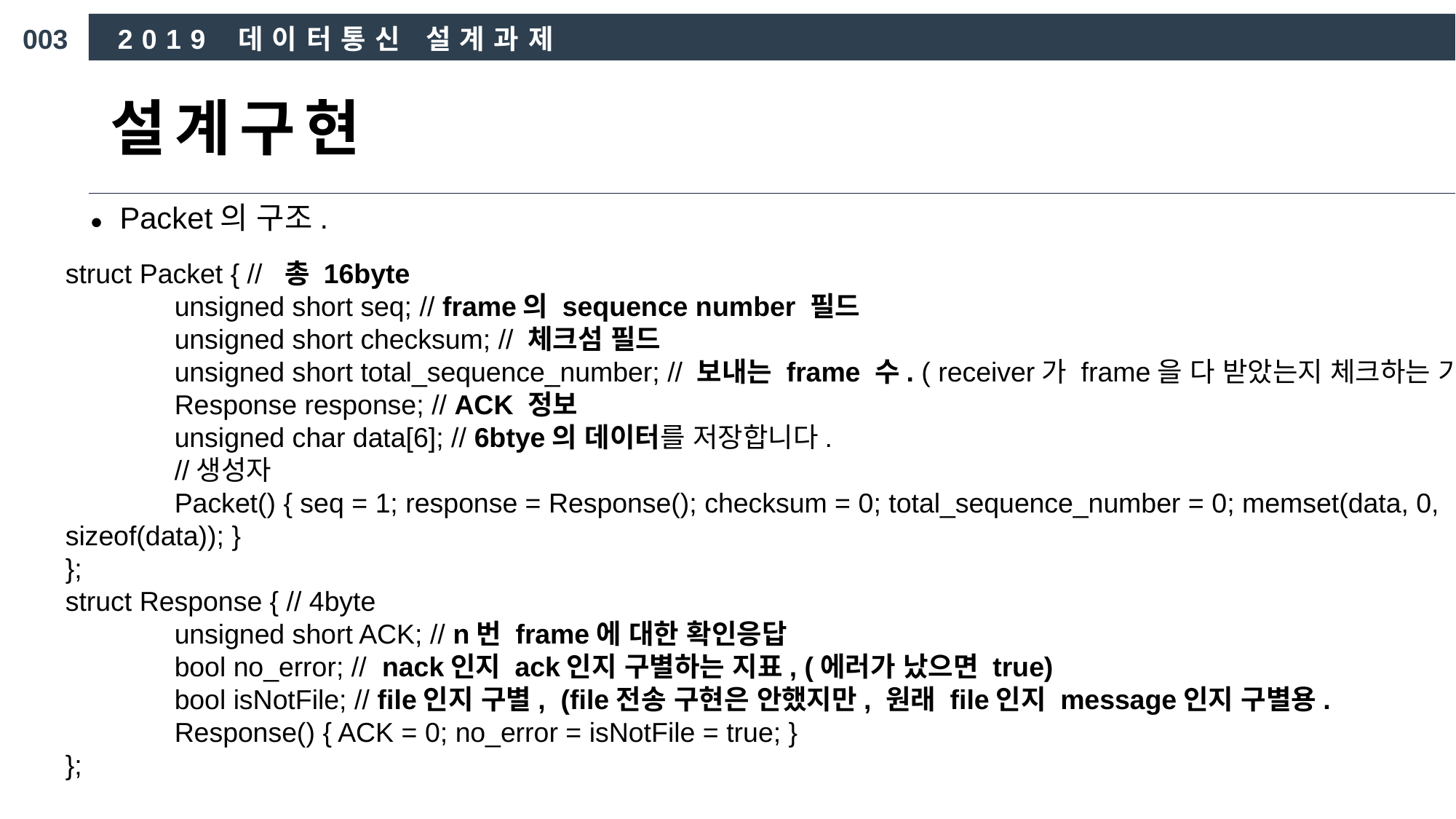

003
2019 데이터통신 설계과제
설계구현
●  Packet의 구조.
struct Packet { //  총 16byte
	unsigned short seq; // frame의 sequence number 필드
	unsigned short checksum; // 체크섬 필드
	unsigned short total_sequence_number; // 보내는 frame 수. ( receiver가 frame을 다 받았는지 체크하는 기준 )
	Response response; // ACK 정보
	unsigned char data[6]; // 6btye의 데이터를 저장합니다.
	//생성자
	Packet() { seq = 1; response = Response(); checksum = 0; total_sequence_number = 0; memset(data, 0, 	sizeof(data)); }
};
struct Response { // 4byte
	unsigned short ACK; // n번 frame에 대한 확인응답
	bool no_error; //  nack인지 ack인지 구별하는 지표, (에러가 났으면 true)
	bool isNotFile; // file인지 구별,  (file전송 구현은 안했지만, 원래 file인지 message인지 구별용.
	Response() { ACK = 0; no_error = isNotFile = true; }
};